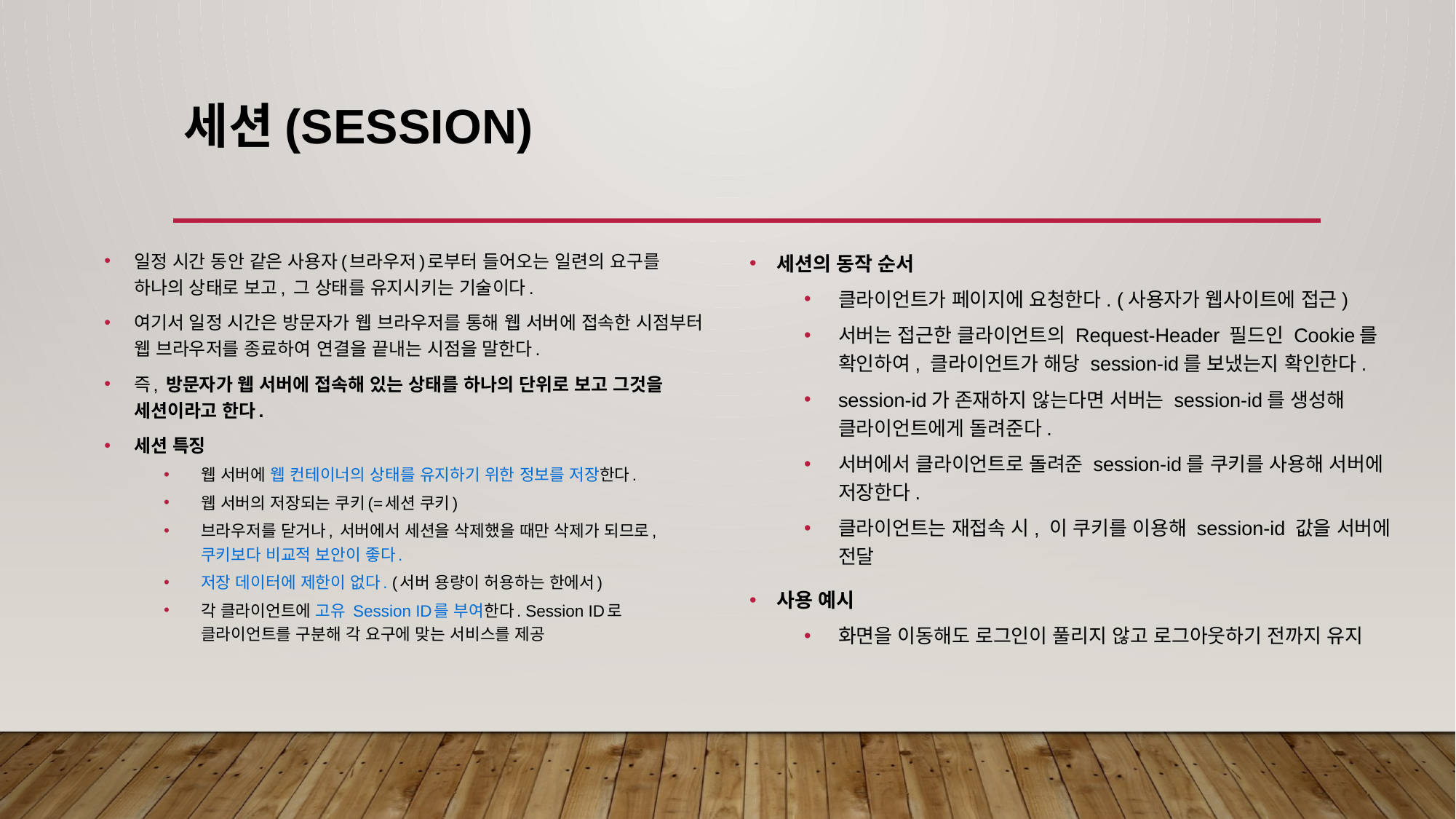

# 세션(Session)
일정 시간 동안 같은 사용자(브라우저)로부터 들어오는 일련의 요구를 하나의 상태로 보고, 그 상태를 유지시키는 기술이다.
여기서 일정 시간은 방문자가 웹 브라우저를 통해 웹 서버에 접속한 시점부터 웹 브라우저를 종료하여 연결을 끝내는 시점을 말한다.
즉, 방문자가 웹 서버에 접속해 있는 상태를 하나의 단위로 보고 그것을 세션이라고 한다.
세션 특징
웹 서버에 웹 컨테이너의 상태를 유지하기 위한 정보를 저장한다.
웹 서버의 저장되는 쿠키(=세션 쿠키)
브라우저를 닫거나, 서버에서 세션을 삭제했을 때만 삭제가 되므로, 쿠키보다 비교적 보안이 좋다.
저장 데이터에 제한이 없다. (서버 용량이 허용하는 한에서)
각 클라이언트에 고유 Session ID를 부여한다. Session ID로 클라이언트를 구분해 각 요구에 맞는 서비스를 제공

세션의 동작 순서
클라이언트가 페이지에 요청한다. (사용자가 웹사이트에 접근)
서버는 접근한 클라이언트의 Request-Header 필드인 Cookie를 확인하여, 클라이언트가 해당 session-id를 보냈는지 확인한다.
session-id가 존재하지 않는다면 서버는 session-id를 생성해 클라이언트에게 돌려준다.
서버에서 클라이언트로 돌려준 session-id를 쿠키를 사용해 서버에 저장한다.
클라이언트는 재접속 시, 이 쿠키를 이용해 session-id 값을 서버에 전달
사용 예시
화면을 이동해도 로그인이 풀리지 않고 로그아웃하기 전까지 유지